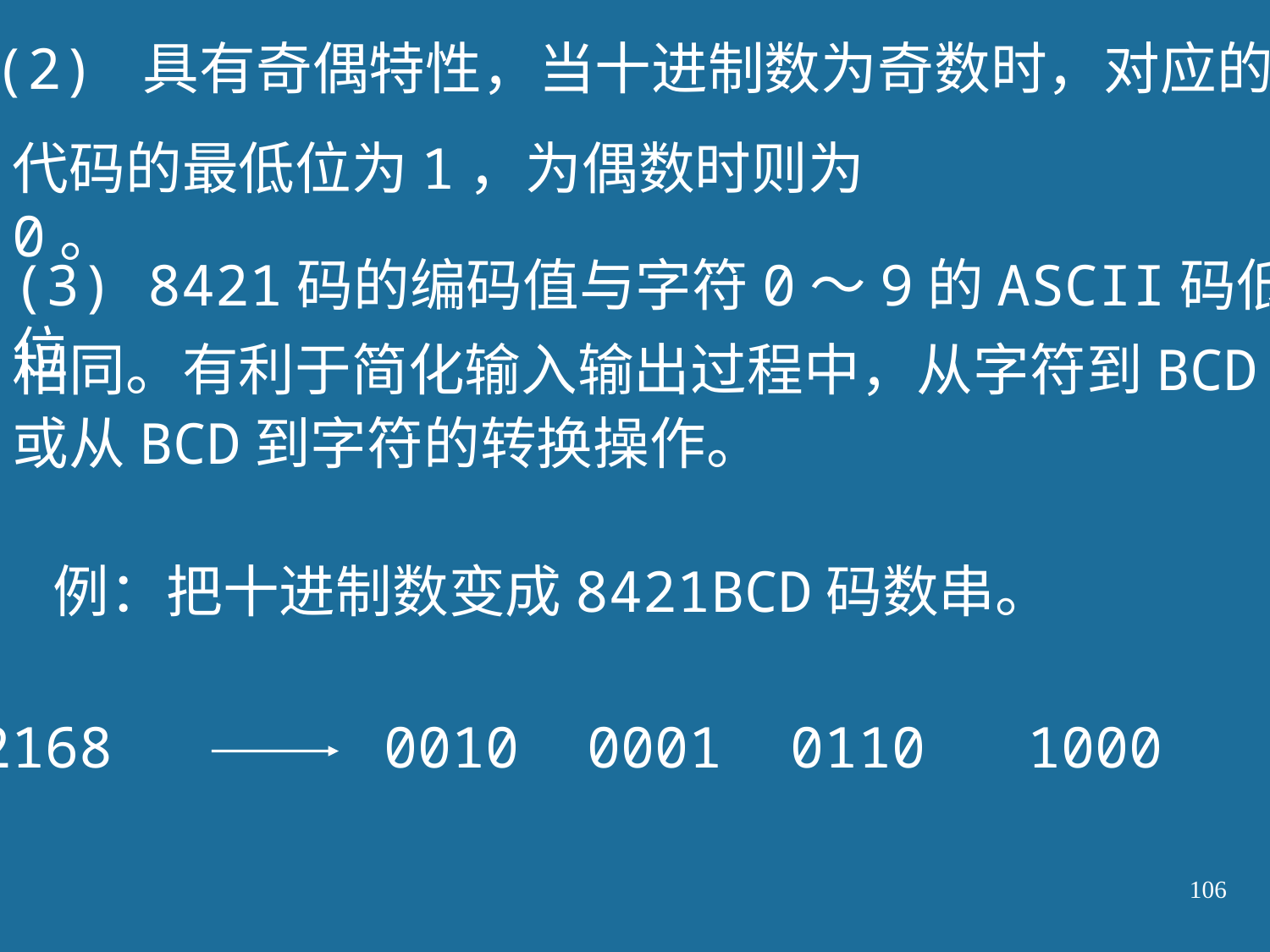

(2) 具有奇偶特性，当十进制数为奇数时，对应的
代码的最低位为1，为偶数时则为0。
(3) 8421码的编码值与字符0～9的ASCII码低四位
相同。有利于简化输入输出过程中，从字符到BCD
或从BCD到字符的转换操作。
例：把十进制数变成8421BCD码数串。
2168        0010  0001  0110   1000

106